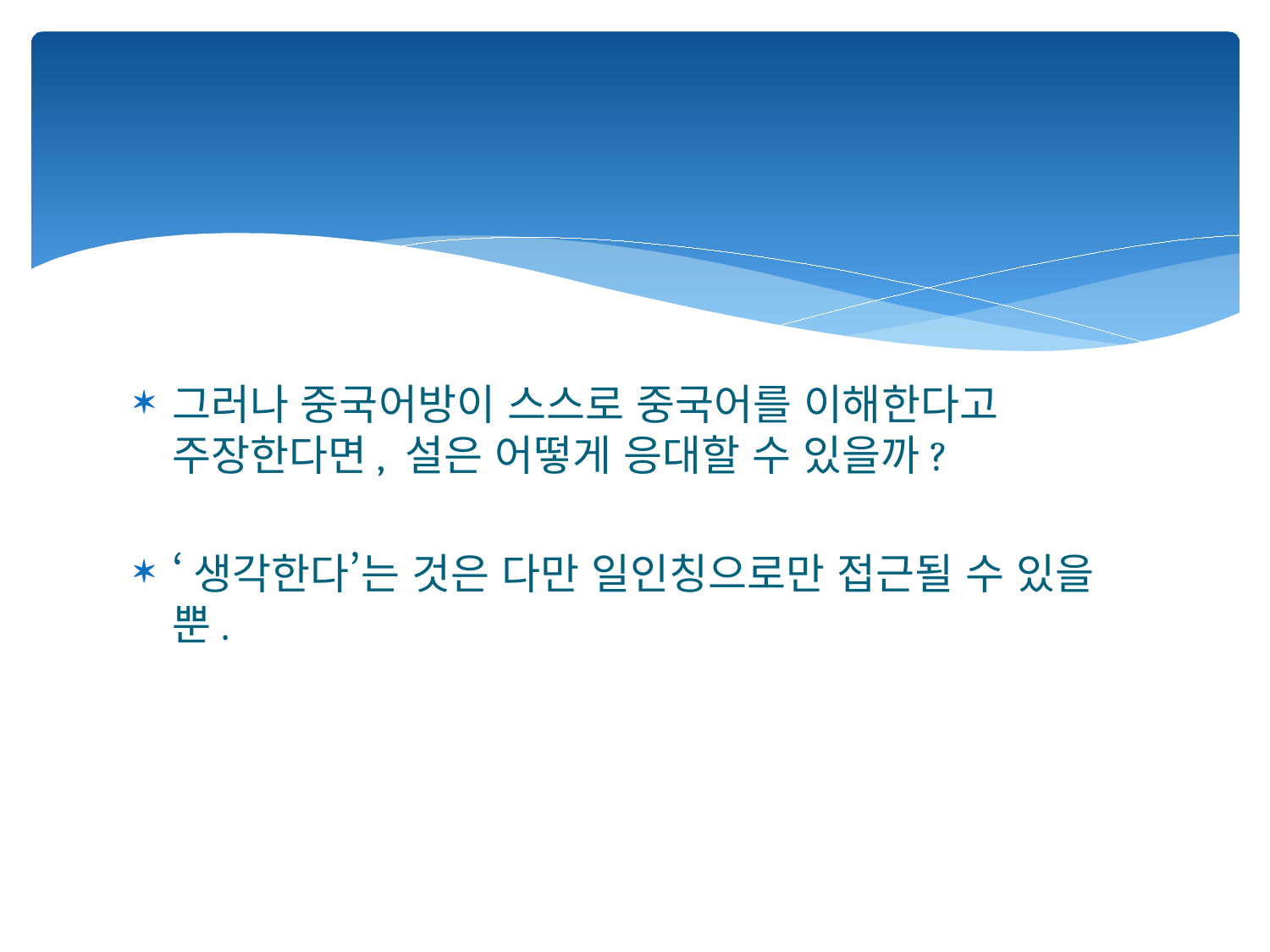

#
그러나 중국어방이 스스로 중국어를 이해한다고 주장한다면, 설은 어떻게 응대할 수 있을까?

‘생각한다’는 것은 다만 일인칭으로만 접근될 수 있을 뿐.